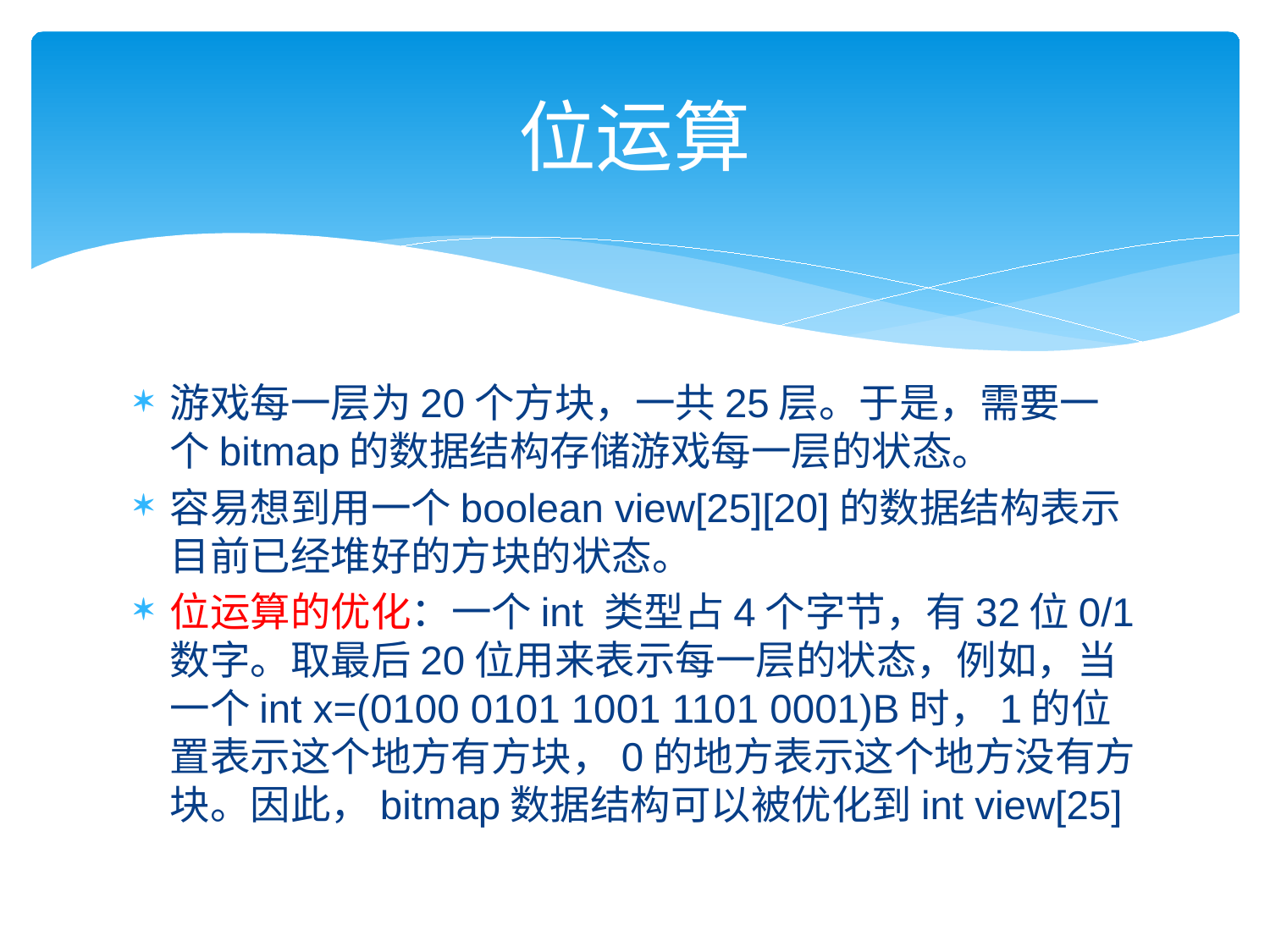

# 位运算
游戏每一层为20个方块，一共25层。于是，需要一个bitmap的数据结构存储游戏每一层的状态。
容易想到用一个boolean view[25][20]的数据结构表示目前已经堆好的方块的状态。
位运算的优化：一个int 类型占4个字节，有32位0/1数字。取最后20位用来表示每一层的状态，例如，当一个int x=(0100 0101 1001 1101 0001)B时，1的位置表示这个地方有方块，0的地方表示这个地方没有方块。因此，bitmap数据结构可以被优化到int view[25]